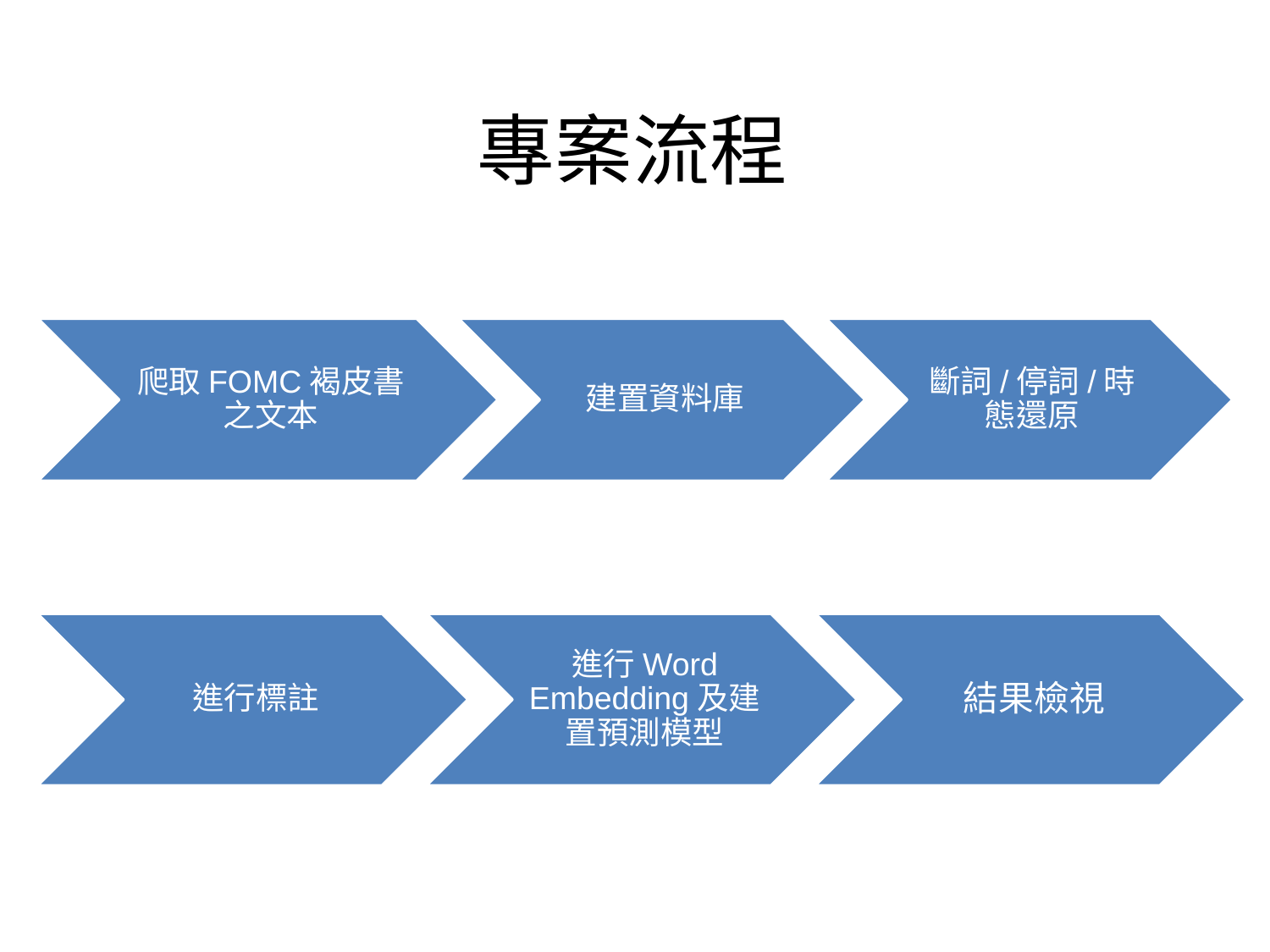

爬取FOMC褐皮書之文本
建置資料庫
斷詞/停詞/時態還原
# 專案流程
進行標註
進行Word Embedding及建置預測模型
結果檢視